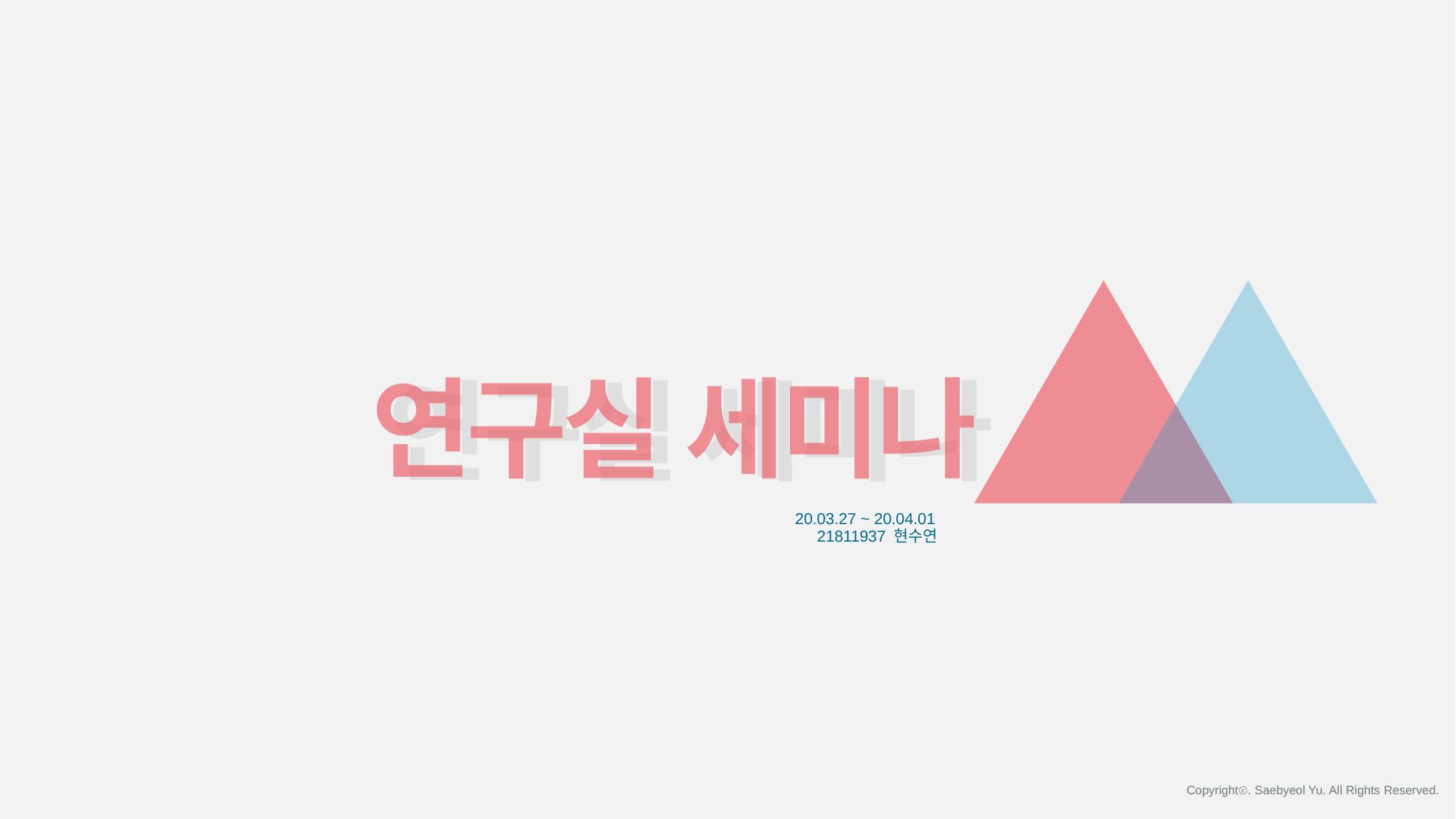

연구실 세미나
연구실 세미나
20.03.27 ~ 20.04.01
21811937 현수연
Copyrightⓒ. Saebyeol Yu. All Rights Reserved.